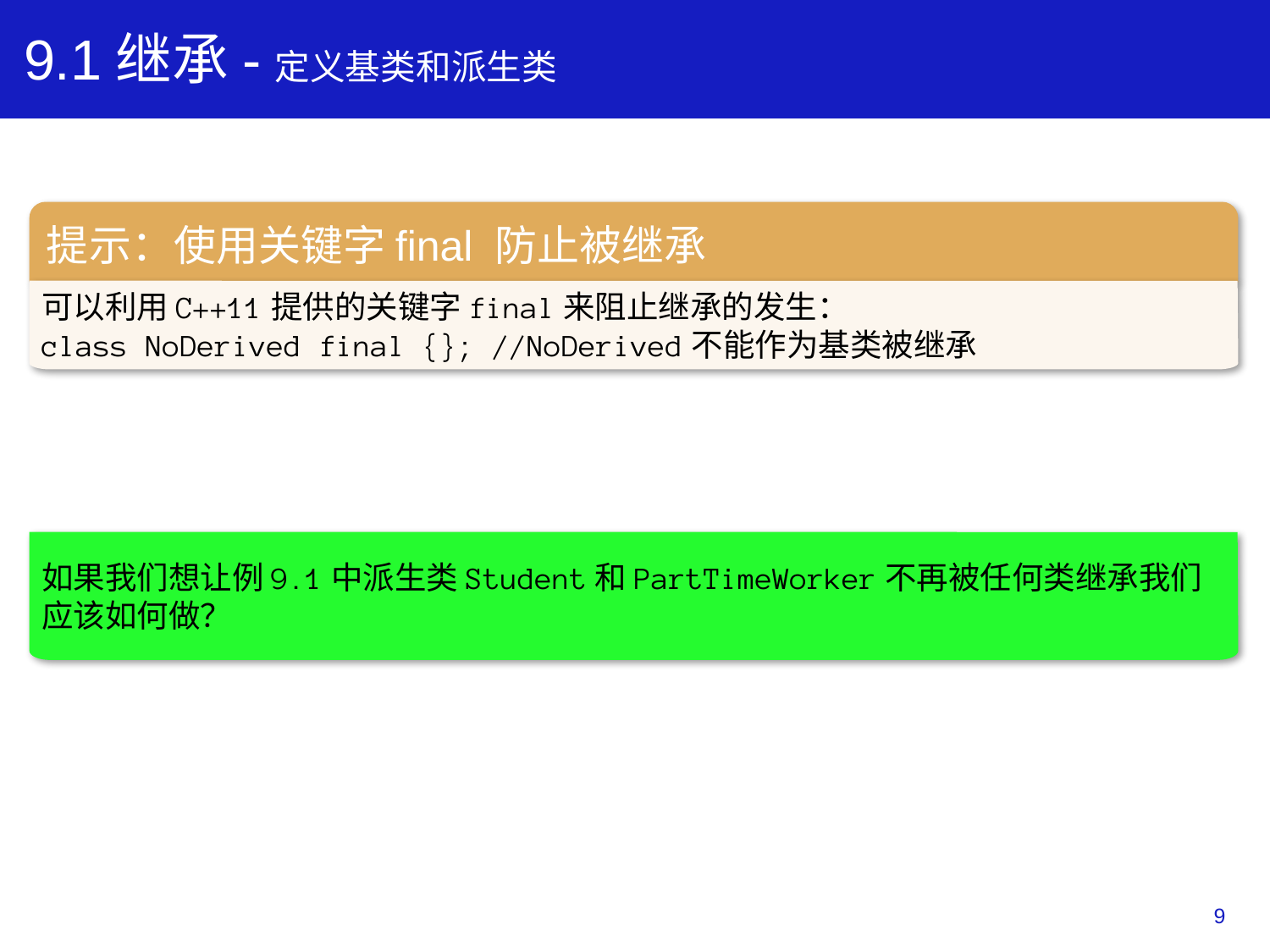

9.1继承-定义基类和派生类
提示：使用关键字final 防止被继承
可以利用C++11提供的关键字final来阻止继承的发生：
class NoDerived final {}; //NoDerived不能作为基类被继承
学习目标
如果我们想让例9.1中派生类Student和PartTimeWorker不再被任何类继承我们应该如何做？
9